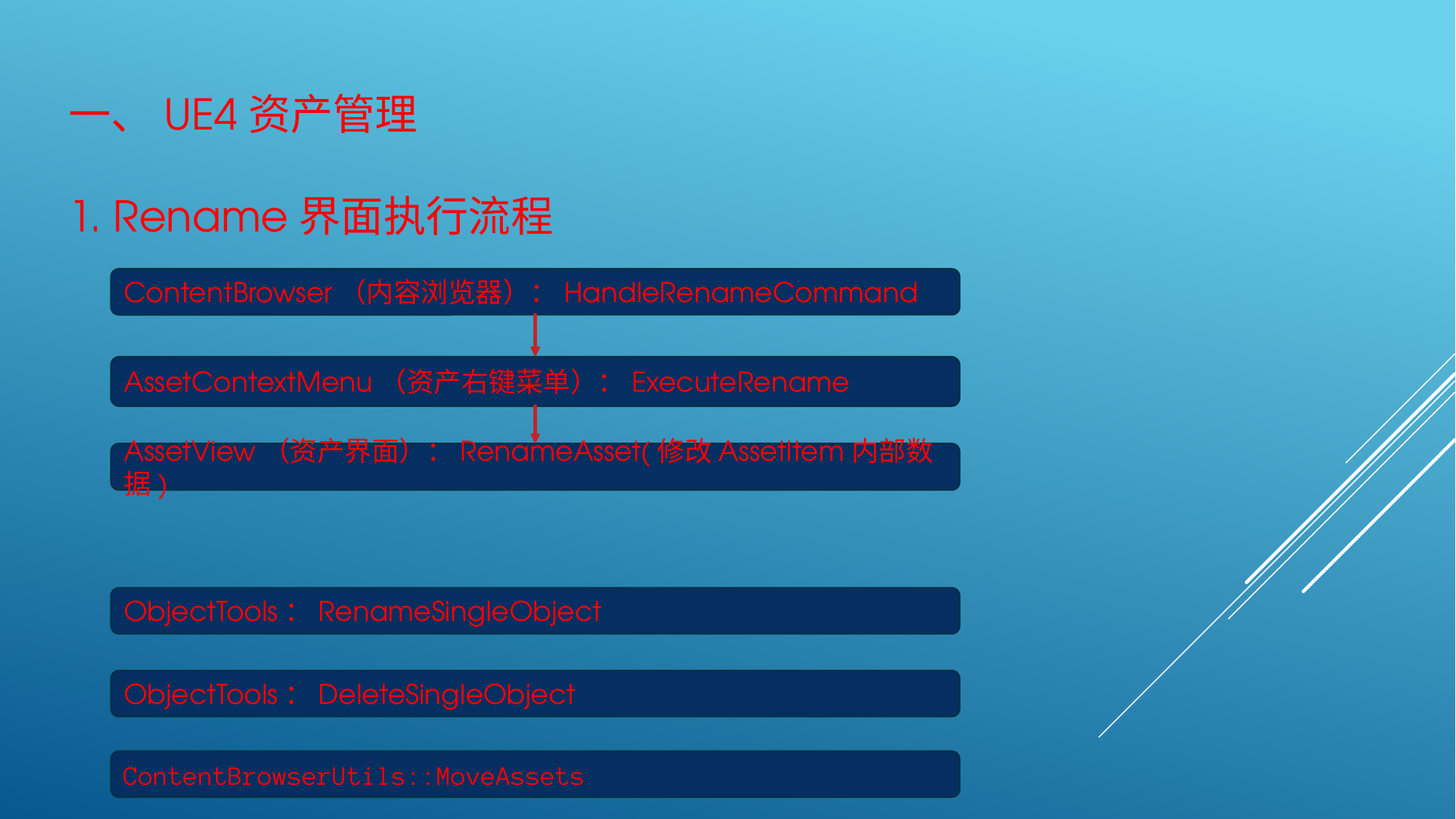

一、UE4资产管理

1. Rename界面执行流程
ContentBrowser（内容浏览器）：HandleRenameCommand
AssetContextMenu（资产右键菜单）：ExecuteRename
AssetView（资产界面）：RenameAsset(修改AssetItem内部数据)
ObjectTools：RenameSingleObject
ObjectTools：DeleteSingleObject
ContentBrowserUtils::MoveAssets